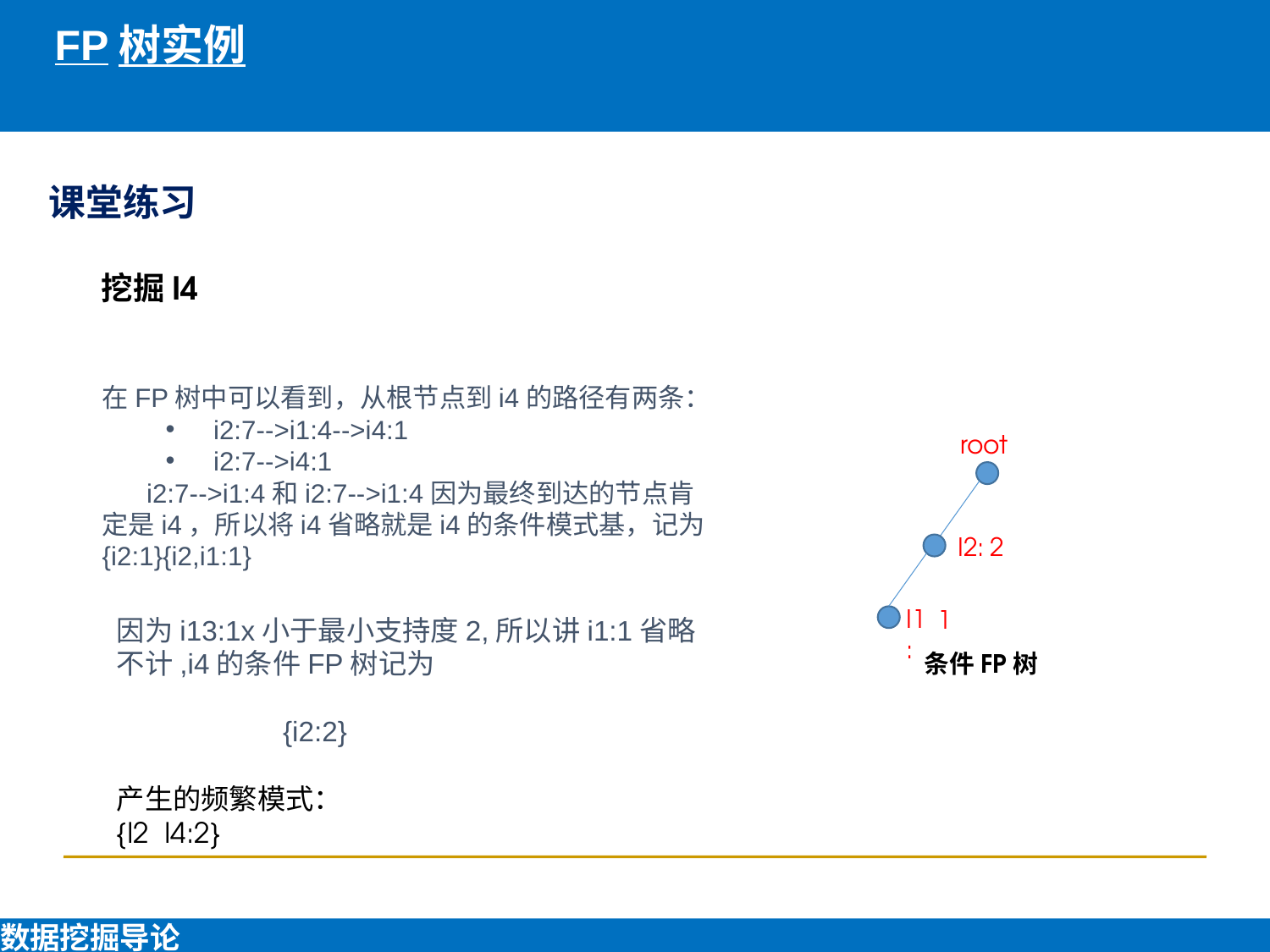

FP树实例
课堂练习
挖掘I4
在FP树中可以看到，从根节点到i4的路径有两条：
i2:7-->i1:4-->i4:1
i2:7-->i4:1
      i2:7-->i1:4和i2:7-->i1:4因为最终到达的节点肯定是i4，所以将i4省略就是i4的条件模式基，记为{i2:1}{i2,i1:1}
root

2
I2:

I1:
1
因为i13:1x小于最小支持度2,所以讲i1:1省略不计,i4的条件FP树记为

	     {i2:2}

产生的频繁模式：
{I2  I4:2}

条件FP树